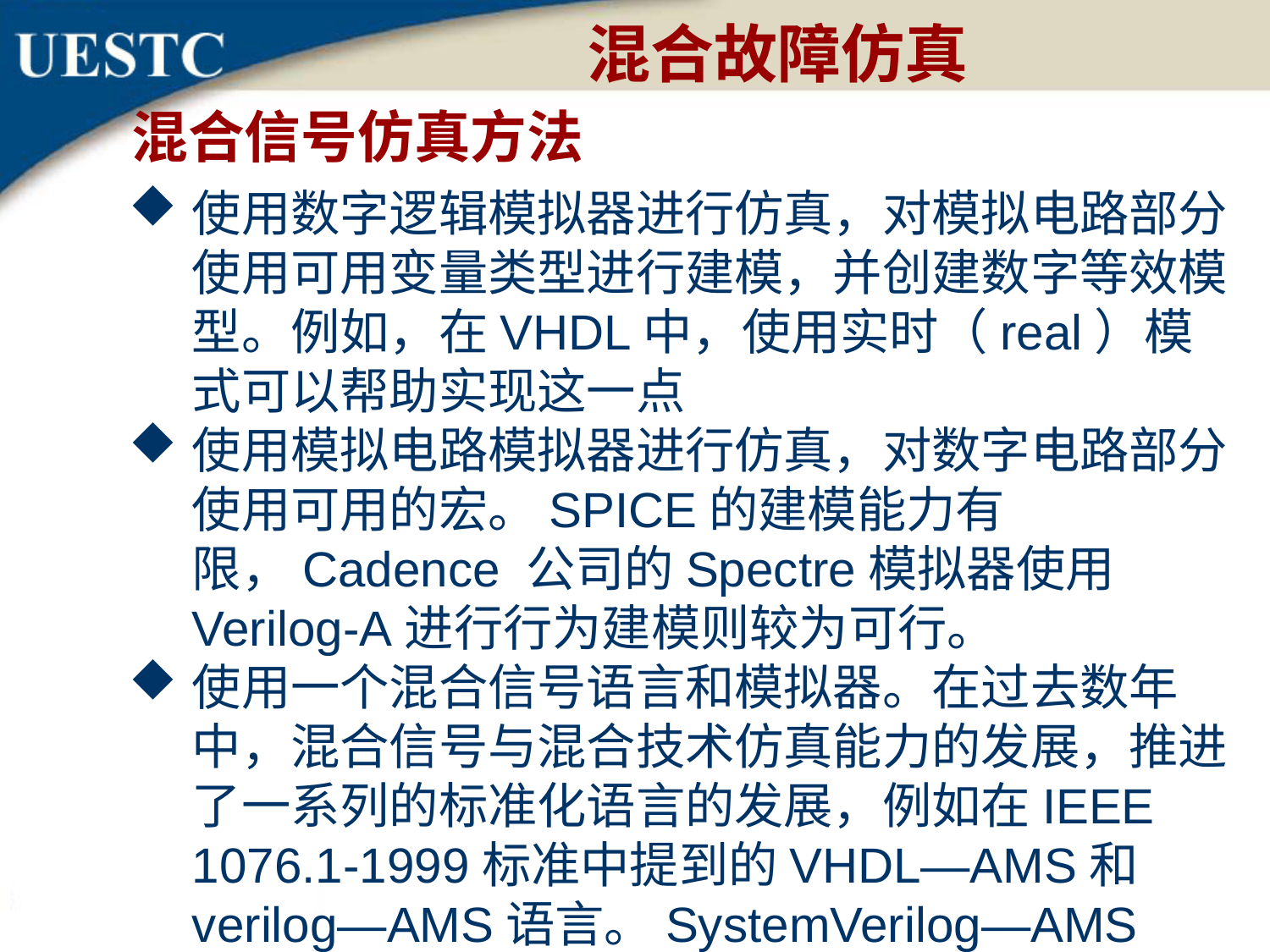

混合故障仿真
混合信号仿真方法
使用数字逻辑模拟器进行仿真，对模拟电路部分使用可用变量类型进行建模，并创建数字等效模型。例如，在VHDL中，使用实时（real）模式可以帮助实现这一点
使用模拟电路模拟器进行仿真，对数字电路部分使用可用的宏。SPICE的建模能力有限，Cadence 公司的Spectre模拟器使用Verilog-A进行行为建模则较为可行。
使用一个混合信号语言和模拟器。在过去数年中，混合信号与混合技术仿真能力的发展，推进了一系列的标准化语言的发展，例如在IEEE 1076.1-1999标准中提到的VHDL—AMS和verilog—AMS语言。SystemVerilog—AMS